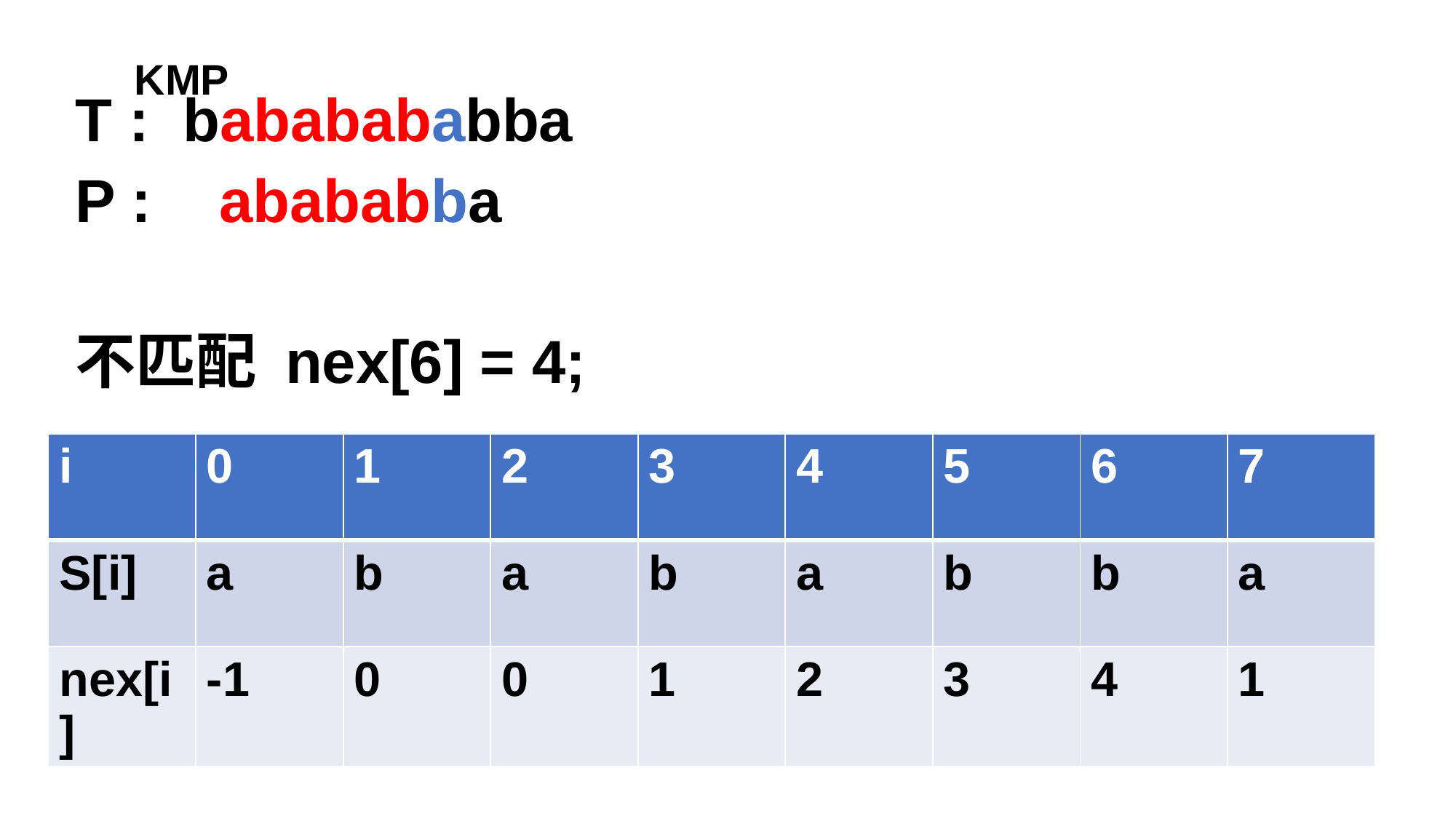

# KMP
T :  bababababba
P :    abababba

不匹配 nex[6] = 4;
| i | 0 | 1 | 2 | 3 | 4 | 5 | 6 | 7 |
| --- | --- | --- | --- | --- | --- | --- | --- | --- |
| S[i] | a | b | a | b | a | b | b | a |
| nex[i] | -1 | 0 | 0 | 1 | 2 | 3 | 4 | 1 |